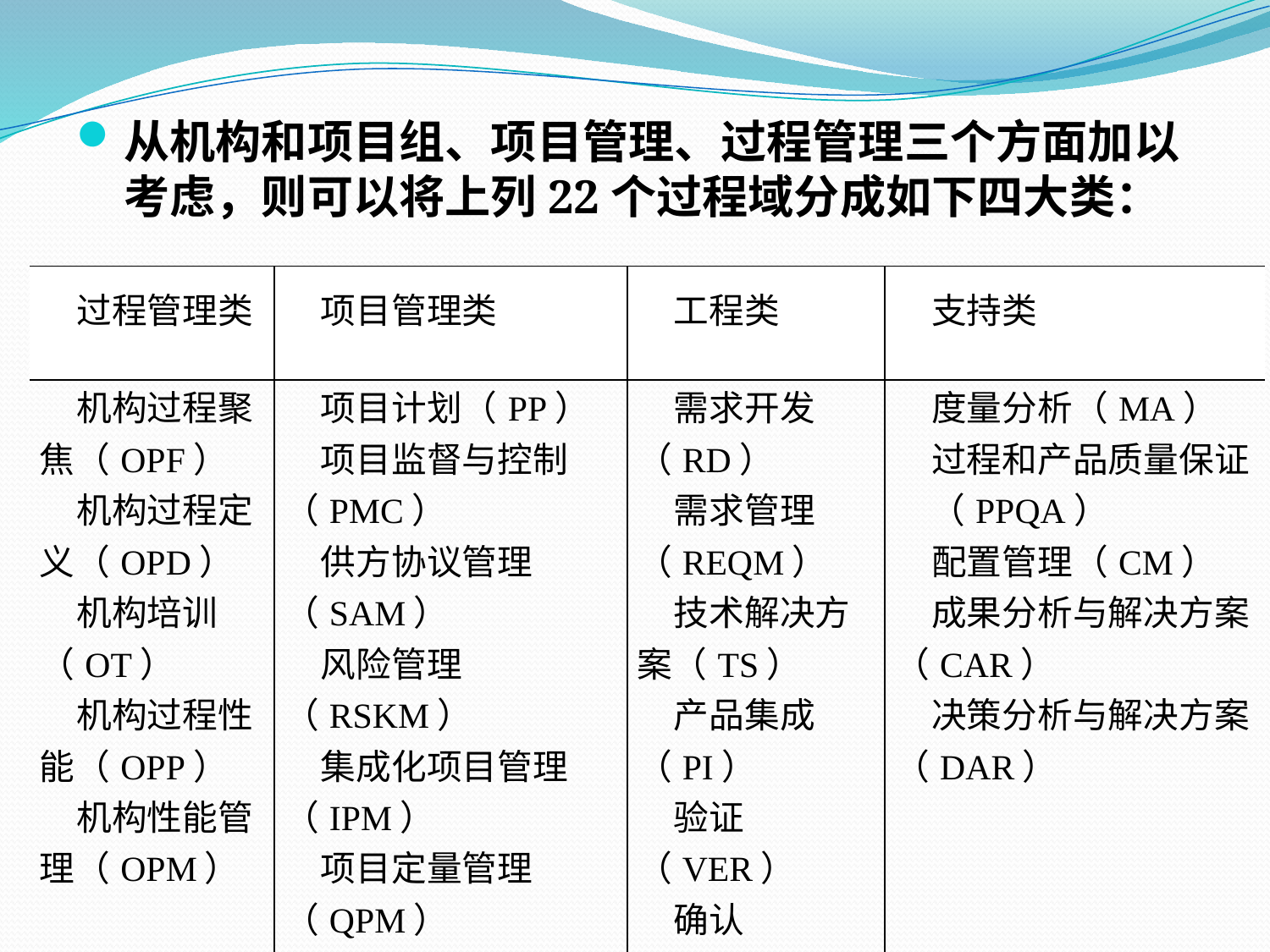

从机构和项目组、项目管理、过程管理三个方面加以考虑，则可以将上列22个过程域分成如下四大类：
| 过程管理类 | 项目管理类 | 工程类 | 支持类 |
| --- | --- | --- | --- |
| 机构过程聚焦（OPF） 机构过程定义（OPD） 机构培训（OT） 机构过程性能（OPP） 机构性能管理（OPM） | 项目计划（PP） 项目监督与控制（PMC） 供方协议管理（SAM） 风险管理（RSKM） 集成化项目管理　（IPM） 项目定量管理（QPM） | 需求开发（RD） 需求管理（REQM） 技术解决方案（TS） 产品集成（PI） 验证（VER） 确认（VAL） | 度量分析（MA） 过程和产品质量保证　（PPQA） 配置管理（CM） 成果分析与解决方案（CAR） 决策分析与解决方案（DAR） |